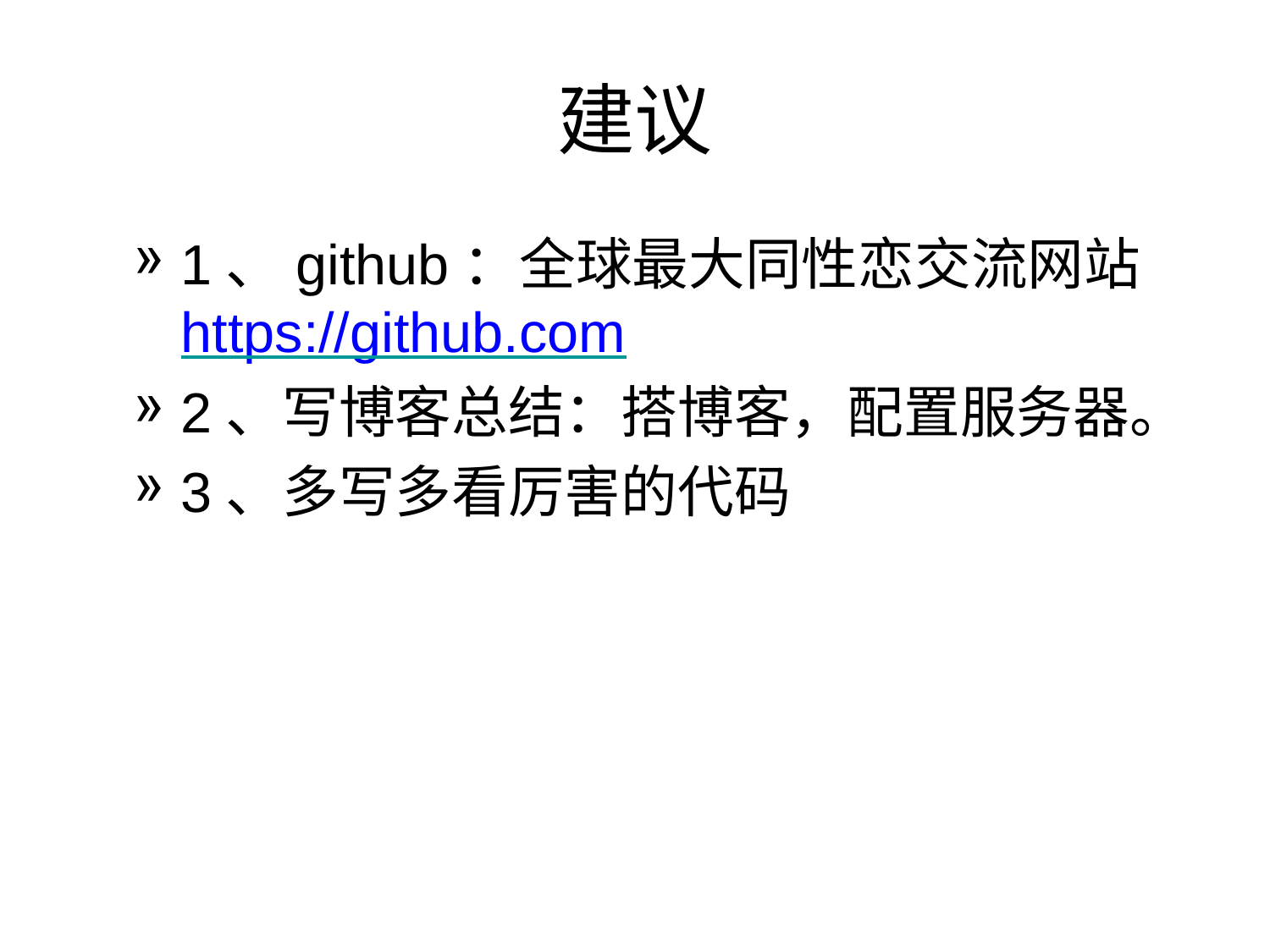

# 建议
1、github：全球最大同性恋交流网站 https://github.com
2、写博客总结：搭博客，配置服务器。
3、多写多看厉害的代码
6